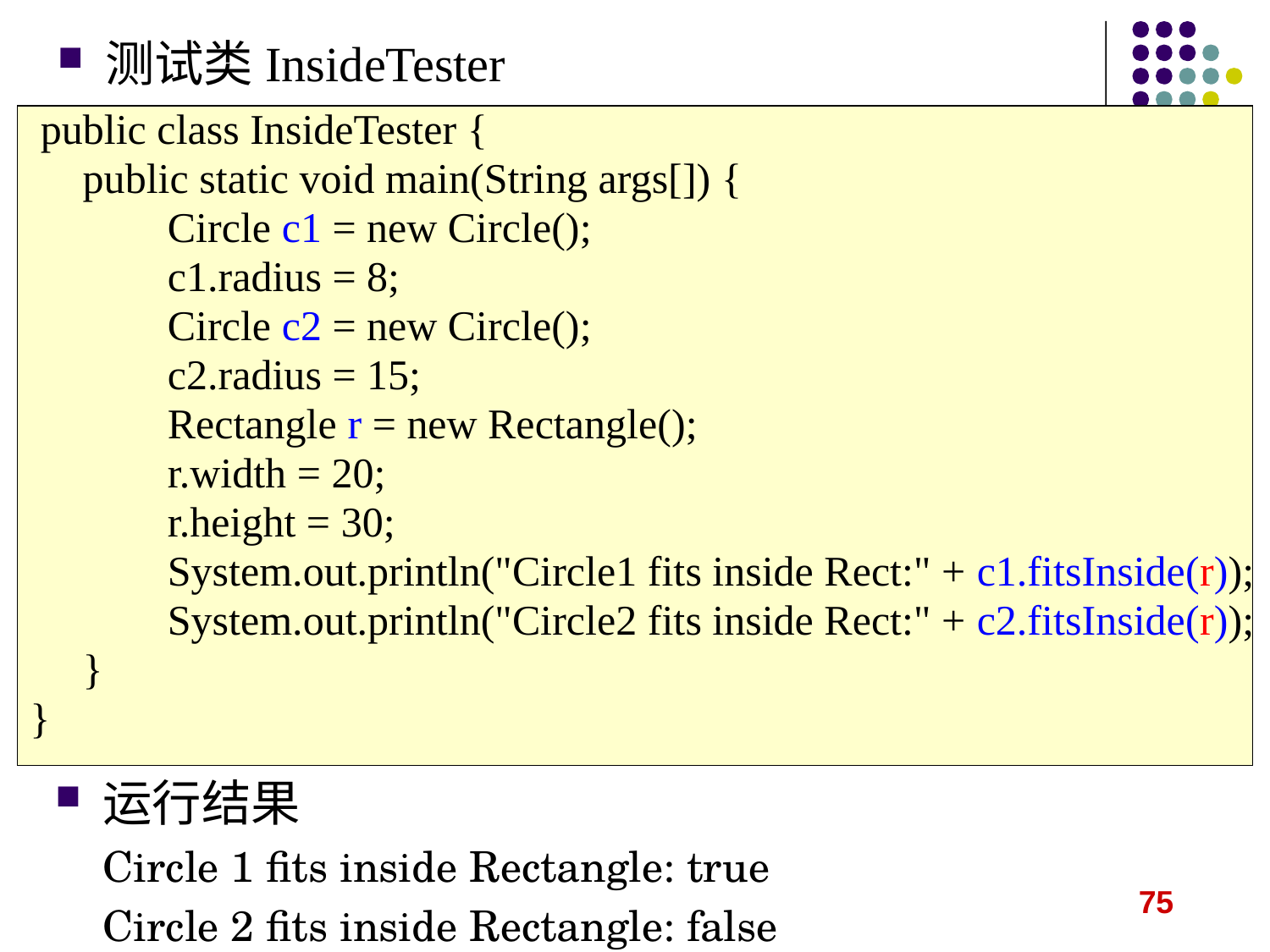

测试类InsideTester
 public class InsideTester {
     public static void main(String args[]) {
	 Circle c1 = new Circle();
	 c1.radius = 8;
	 Circle c2 = new Circle();
	 c2.radius = 15;
	 Rectangle r = new Rectangle();
	 r.width = 20;
	 r.height = 30;
	 System.out.println("Circle1 fits inside Rect:" + c1.fitsInside(r));
	 System.out.println("Circle2 fits inside Rect:" + c2.fitsInside(r));
     }
}
运行结果
Circle 1 fits inside Rectangle: true
Circle 2 fits inside Rectangle: false